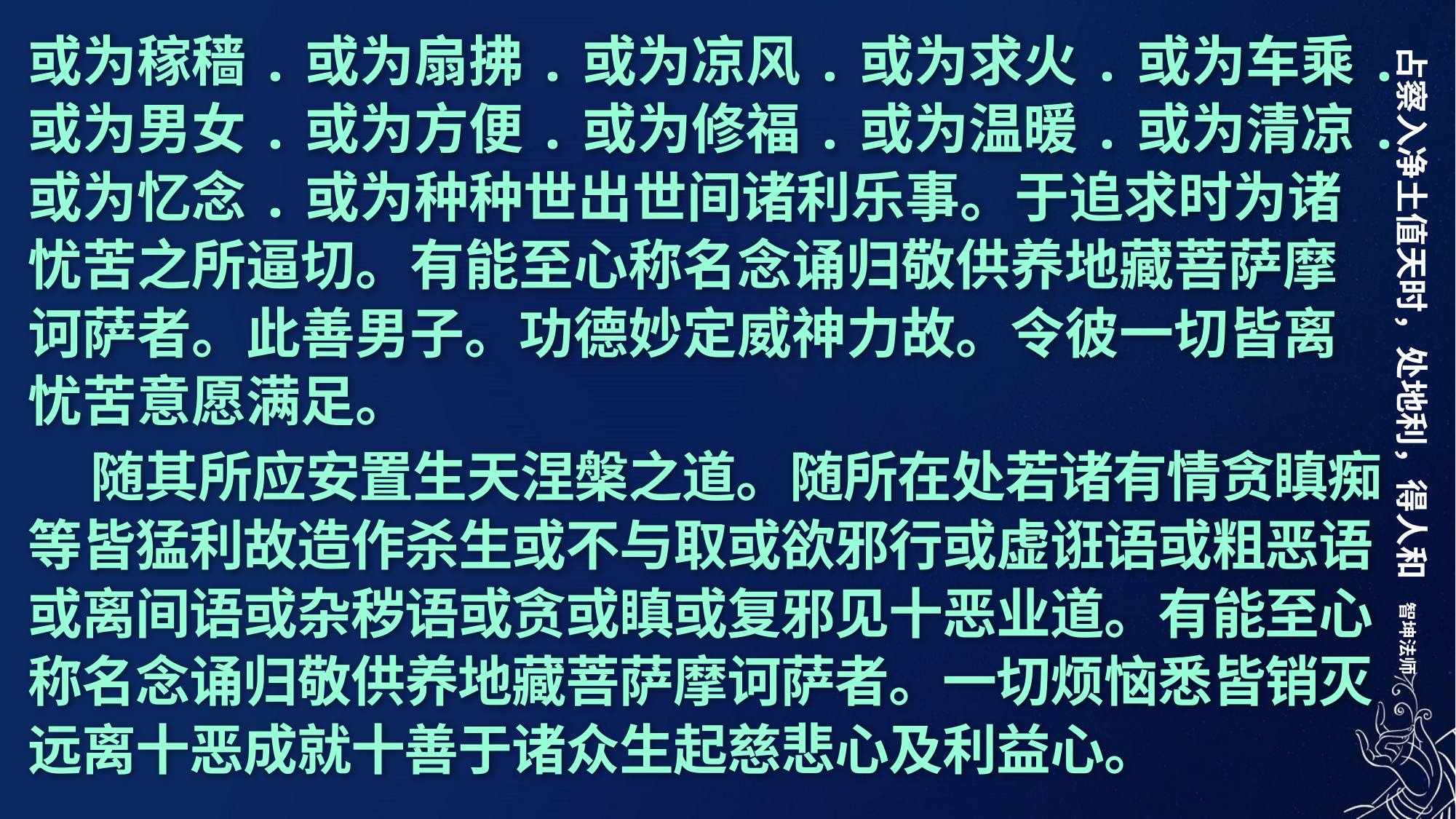

或为稼穑.或为扇拂.或为凉风.或为求火.或为车乘.或为男女.或为方便.或为修福.或为温暖.或为清凉.或为忆念.或为种种世出世间诸利乐事。于追求时为诸忧苦之所逼切。有能至心称名念诵归敬供养地藏菩萨摩诃萨者。此善男子。功德妙定威神力故。令彼一切皆离忧苦意愿满足。
    随其所应安置生天涅槃之道。随所在处若诸有情贪瞋痴等皆猛利故造作杀生或不与取或欲邪行或虚诳语或粗恶语或离间语或杂秽语或贪或瞋或复邪见十恶业道。有能至心称名念诵归敬供养地藏菩萨摩诃萨者。一切烦恼悉皆销灭远离十恶成就十善于诸众生起慈悲心及利益心。